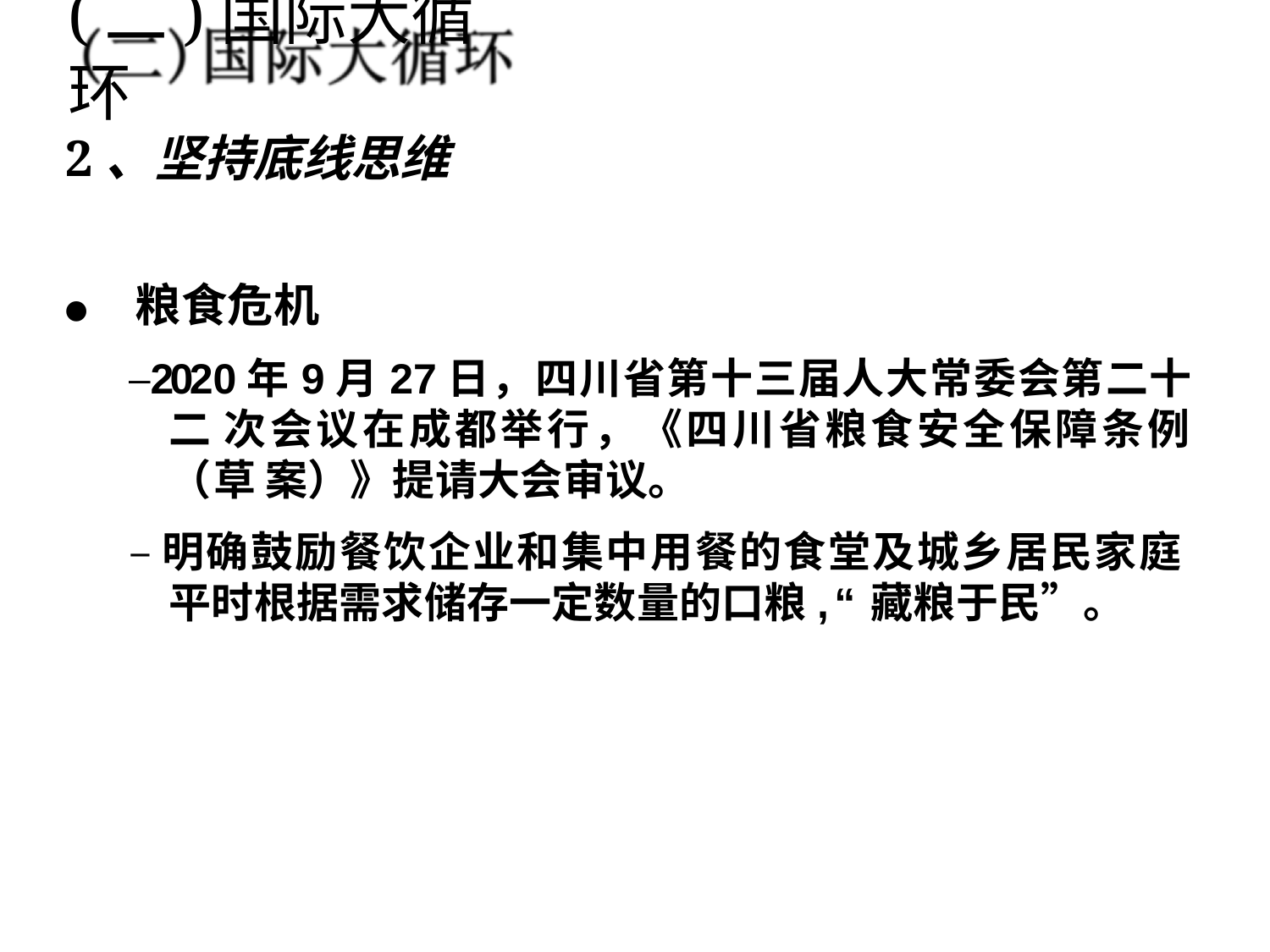

# (二)国际大循环
2、坚持底线思维

⚫ 粮食危机
–2020年9月27日，四川省第十三届人大常委会第二十二 次会议在成都举行，《四川省粮食安全保障条例（草 案）》提请大会审议。
–明确鼓励餐饮企业和集中用餐的食堂及城乡居民家庭 平时根据需求储存一定数量的口粮,“藏粮于民”。